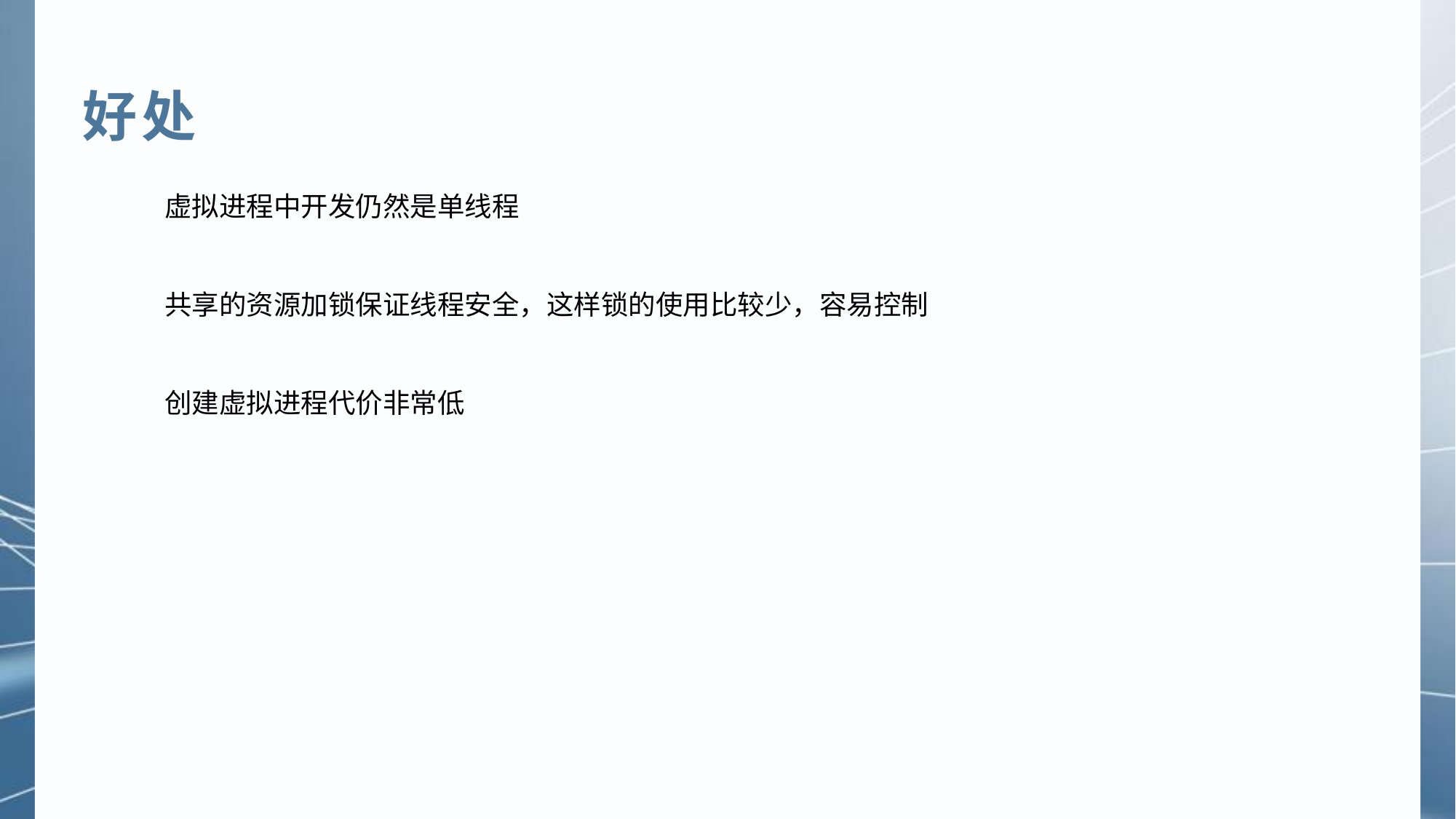

好处
虚拟进程中开发仍然是单线程

共享的资源加锁保证线程安全，这样锁的使用比较少，容易控制

创建虚拟进程代价非常低